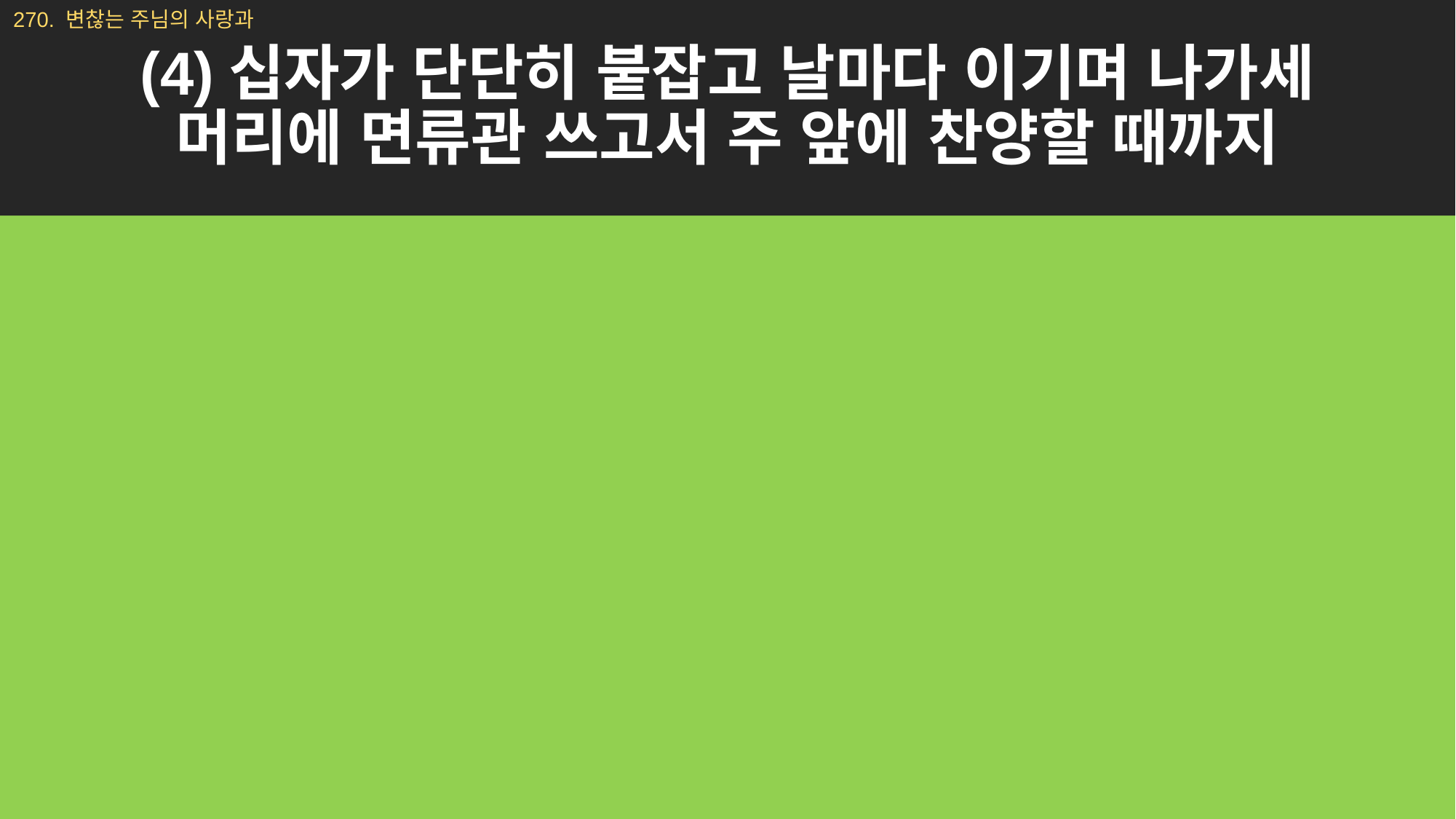

# (4)십자가 단단히 붙잡고 날마다 이기며 나가세 머리에 면류관 쓰고서 주 앞에 찬양할 때까지
270. 변찮는 주님의 사랑과